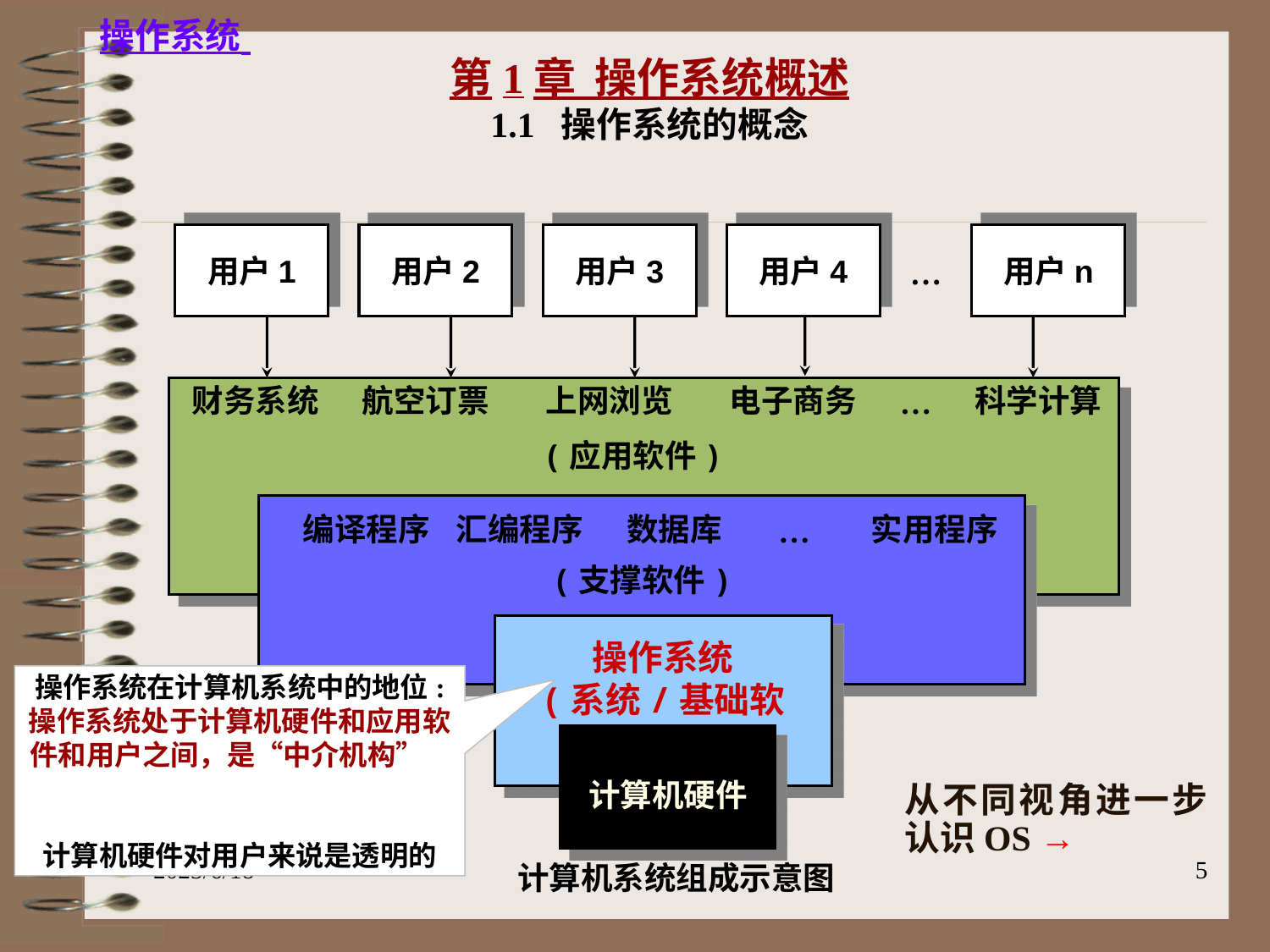

第1章  操作系统概述
1.1  操作系统的概念
用户1

用户2

用户3

用户4

用户n

…
财务系统
航空订票
上网浏览
电子商务
…
科学计算
(应用软件)

编译程序
汇编程序
数据库

…
实用程序

(支撑软件)

操作系统
(系统/基础软件)
操作系统在计算机系统中的地位:
操作系统处于计算机硬件和应用软件和用户之间，是“中介机构”

计算机硬件对用户来说是透明的
计算机硬件
从不同视角进一步认识OS →
2023/6/18
哈工大计算机学院
5
计算机系统组成示意图